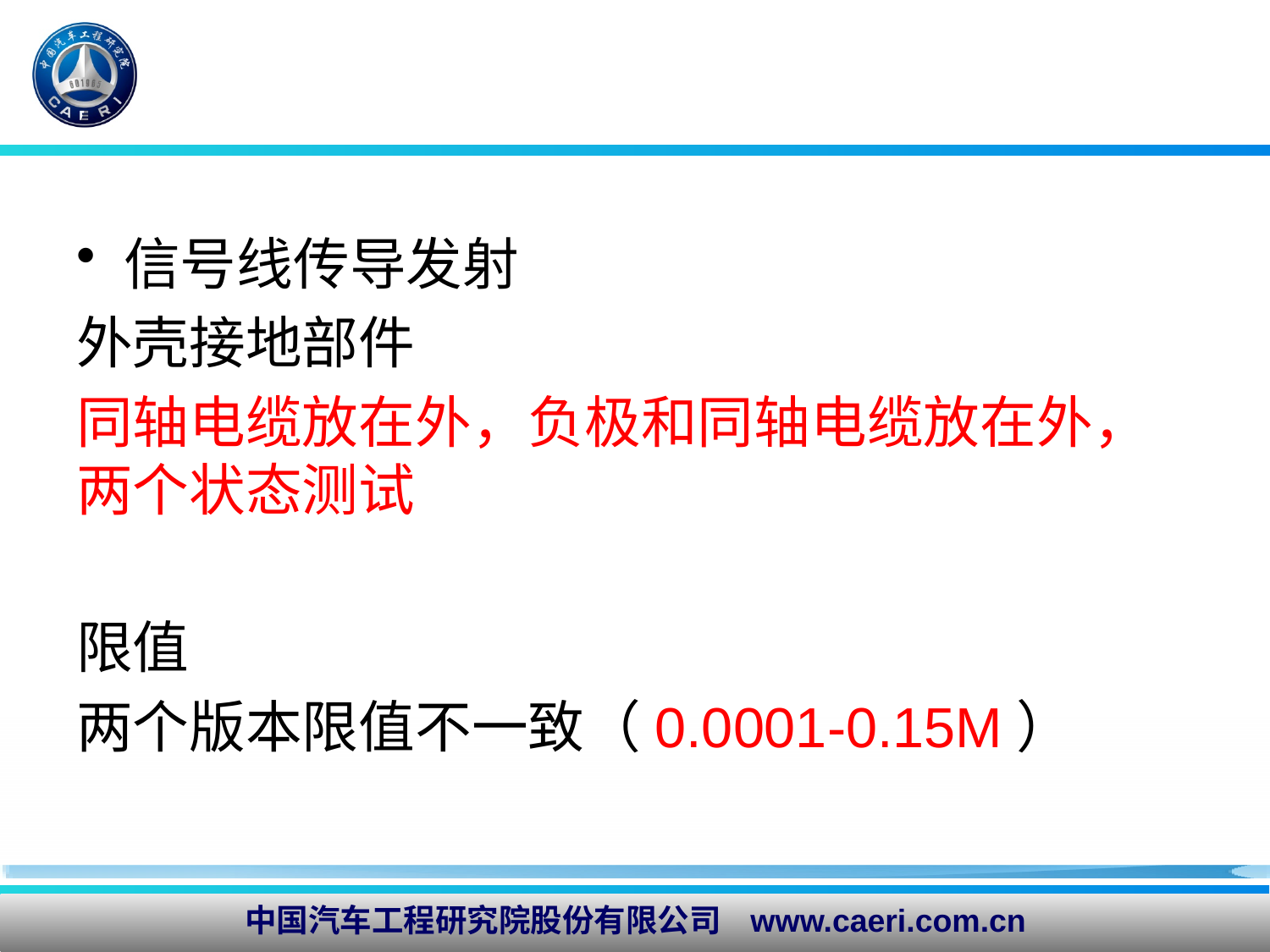

信号线传导发射
外壳接地部件
同轴电缆放在外，负极和同轴电缆放在外，两个状态测试

限值
两个版本限值不一致（0.0001-0.15M）